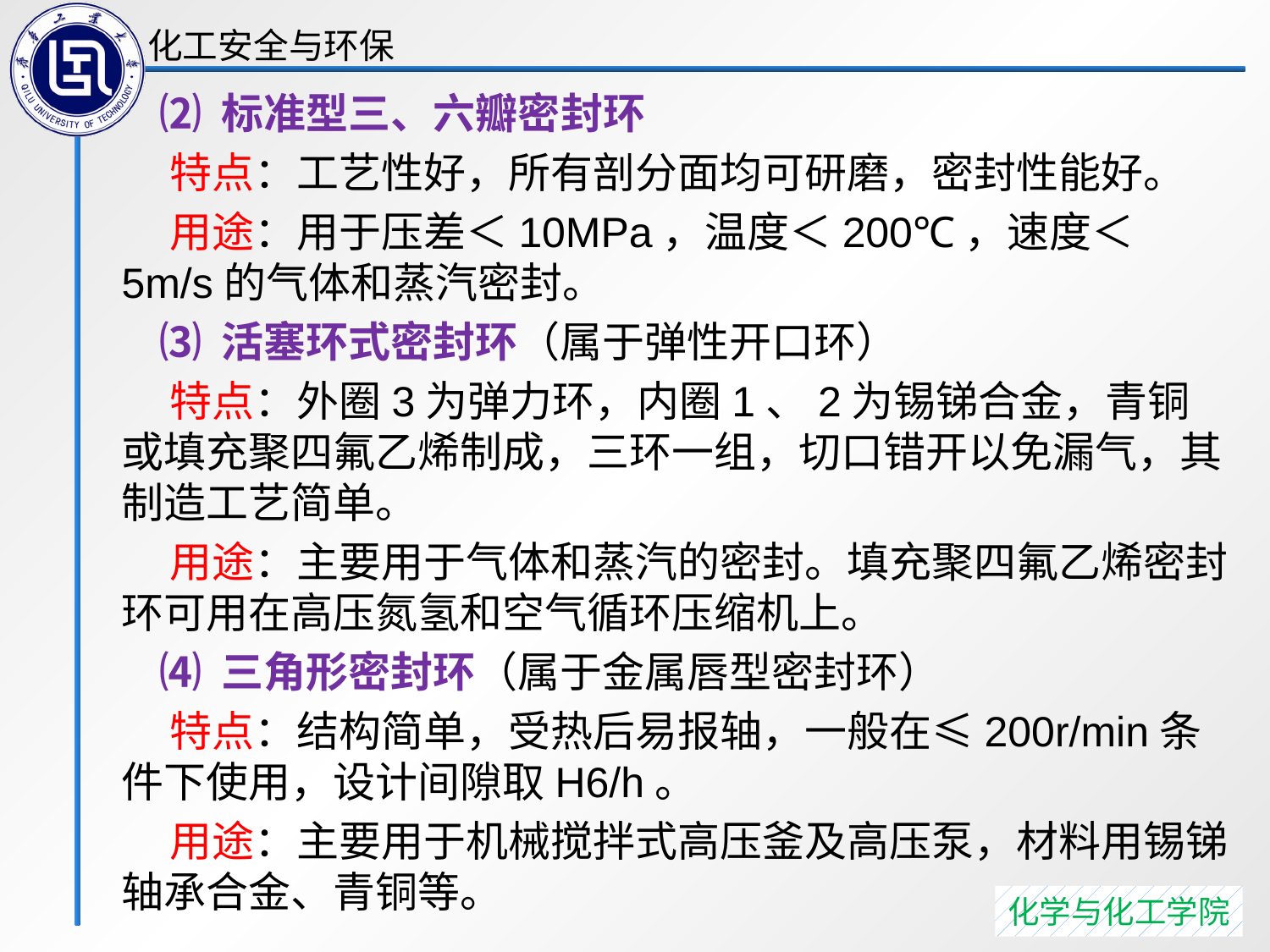

⑵ 标准型三、六瓣密封环
    特点：工艺性好，所有剖分面均可研磨，密封性能好。
    用途：用于压差＜10MPa，温度＜200℃，速度＜5m/s的气体和蒸汽密封。
    ⑶ 活塞环式密封环（属于弹性开口环）
    特点：外圈3为弹力环，内圈1、2为锡锑合金，青铜或填充聚四氟乙烯制成，三环一组，切口错开以免漏气，其制造工艺简单。
    用途：主要用于气体和蒸汽的密封。填充聚四氟乙烯密封环可用在高压氮氢和空气循环压缩机上。
    ⑷ 三角形密封环（属于金属唇型密封环）
    特点：结构简单，受热后易报轴，一般在≤200r/min条件下使用，设计间隙取H6/h。
    用途：主要用于机械搅拌式高压釜及高压泵，材料用锡锑轴承合金、青铜等。